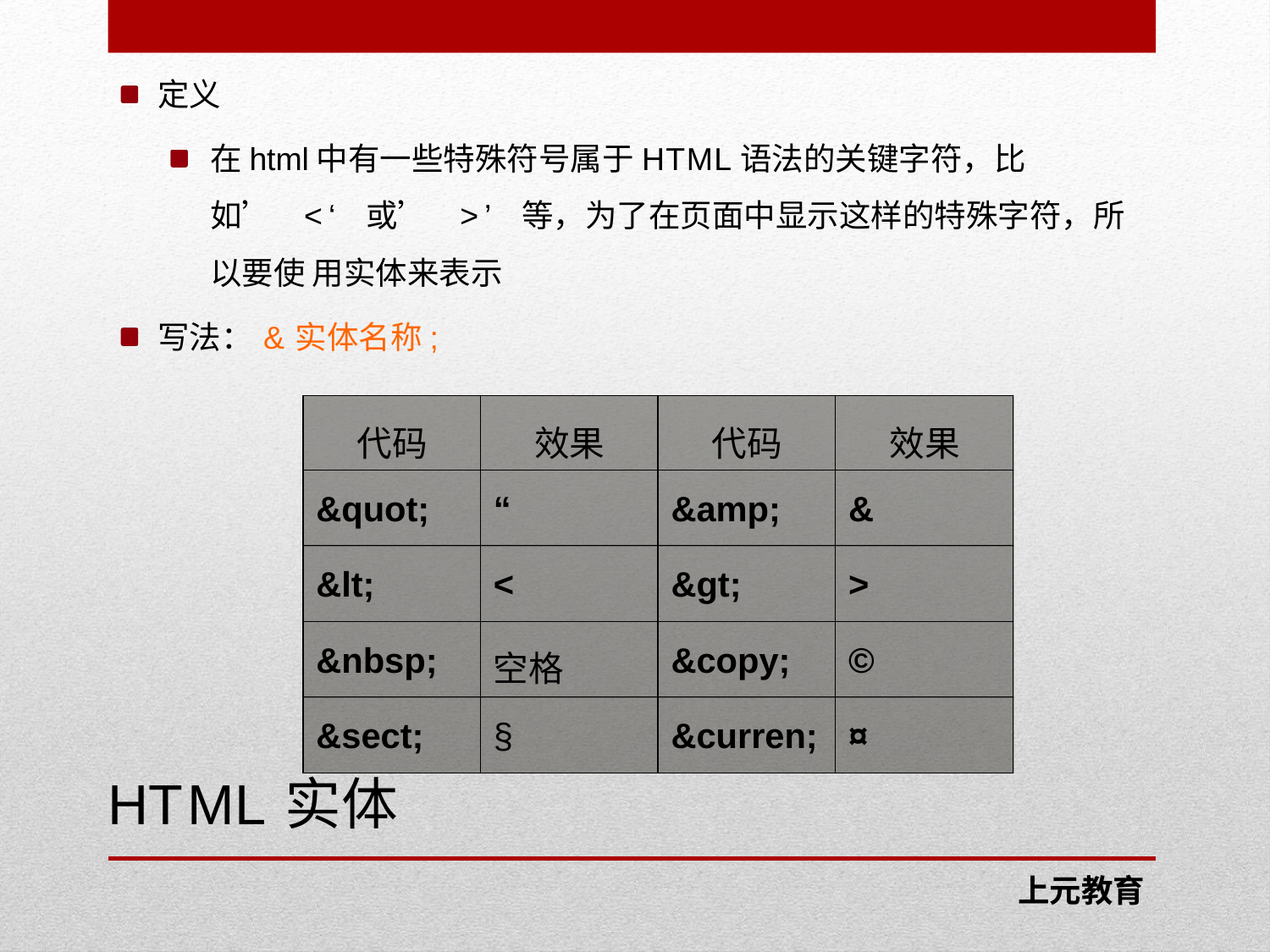

定义
在html中有一些特殊符号属于HTML语法的关键字符，比
如’<‘或’>’等，为了在页面中显示这样的特殊字符，所以要使 用实体来表示
写法：&实体名称;

| 代码 | 效果 | 代码 | 效果 |
| --- | --- | --- | --- |
| &quot; | “ | &amp; | & |
| &lt; | < | &gt; | > |
| &nbsp; | 空格 | &copy; | © |
| &sect; | § | &curren; | ¤ |

HTML实体
            上元教育